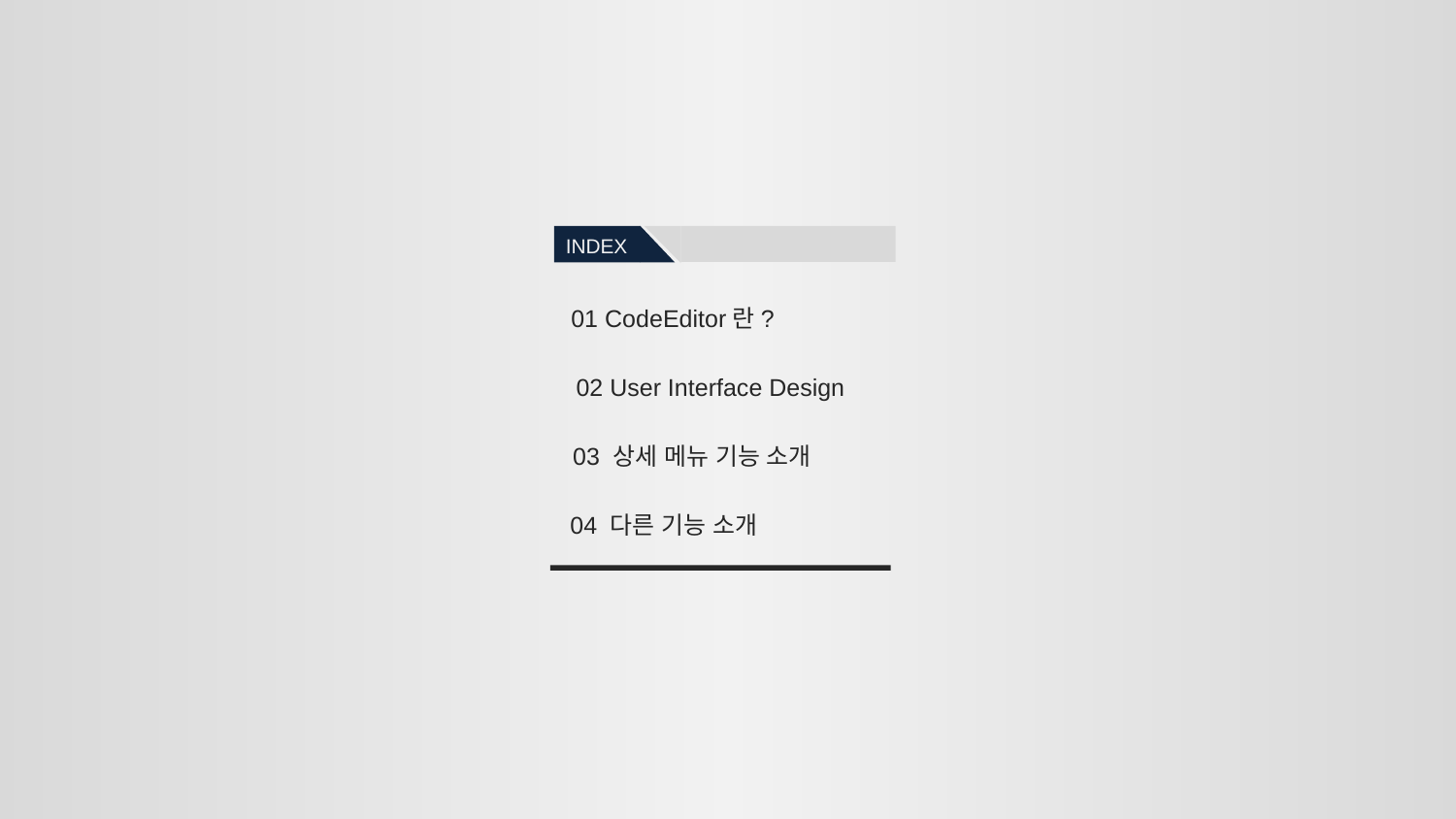

INDEX

01 CodeEditor란?
02 User Interface Design
03 상세 메뉴 기능 소개
04 다른 기능 소개